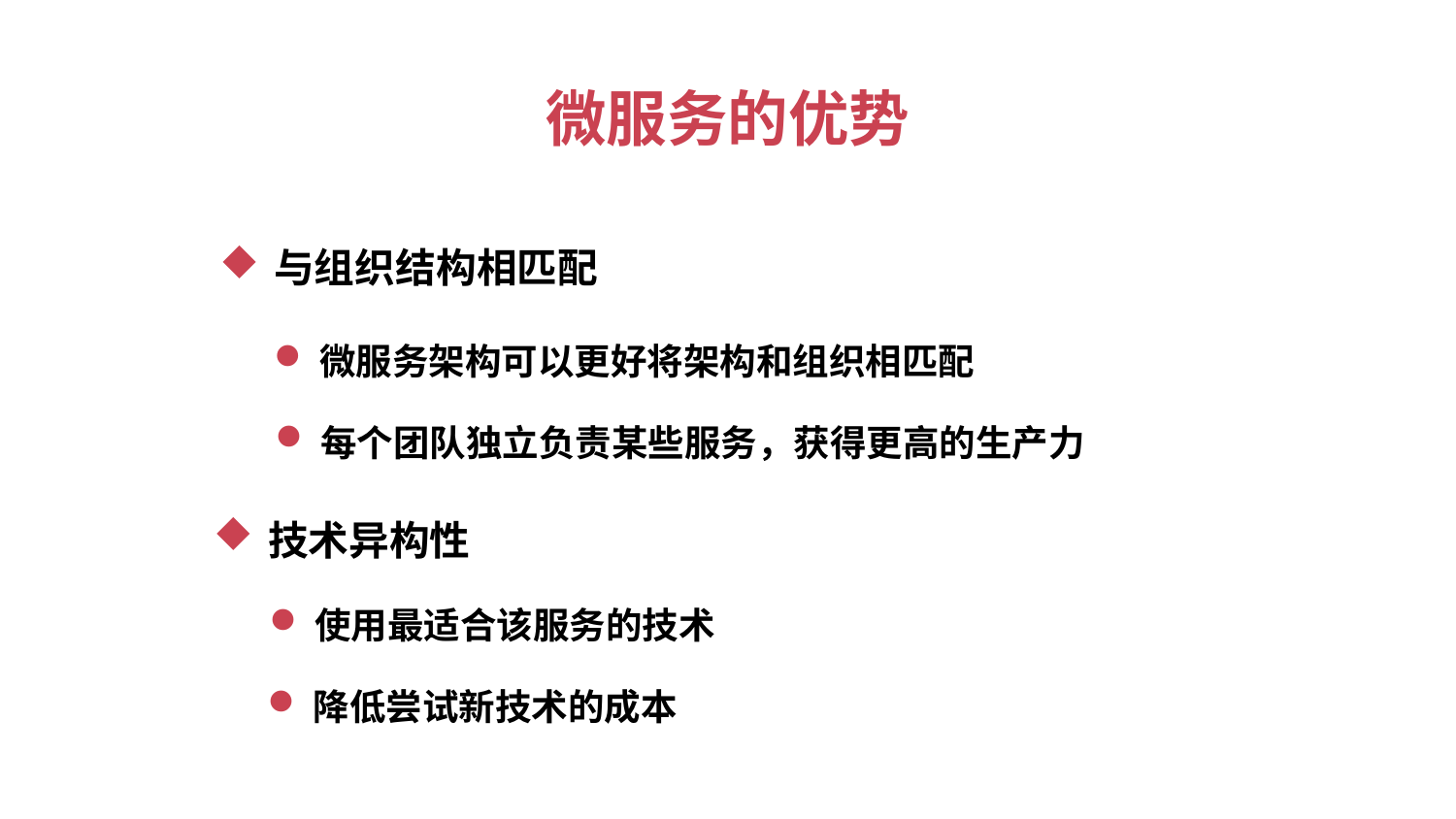

微服务的优势
与组织结构相匹配
微服务架构可以更好将架构和组织相匹配
每个团队独立负责某些服务，获得更高的生产力
技术异构性
使用最适合该服务的技术
降低尝试新技术的成本